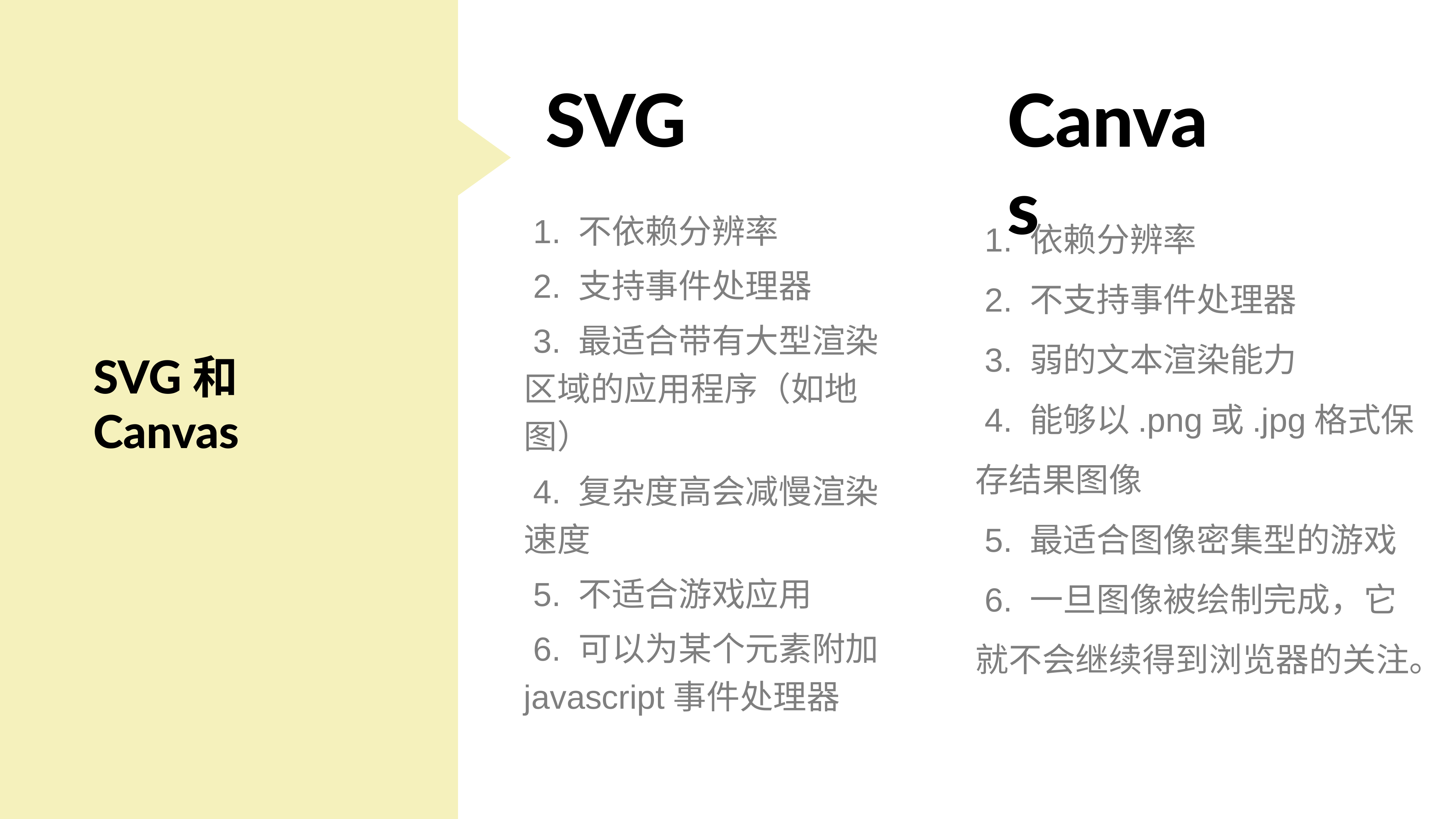

SVG
Canvas
 1. 不依赖分辨率
 2. 支持事件处理器
 3. 最适合带有大型渲染区域的应用程序（如地图）
 4. 复杂度高会减慢渲染速度
 5. 不适合游戏应用
 6. 可以为某个元素附加javascript事件处理器
 1. 依赖分辨率
 2. 不支持事件处理器
 3. 弱的文本渲染能力
 4. 能够以.png或.jpg格式保存结果图像
 5. 最适合图像密集型的游戏
 6. 一旦图像被绘制完成，它就不会继续得到浏览器的关注。
SVG和Canvas